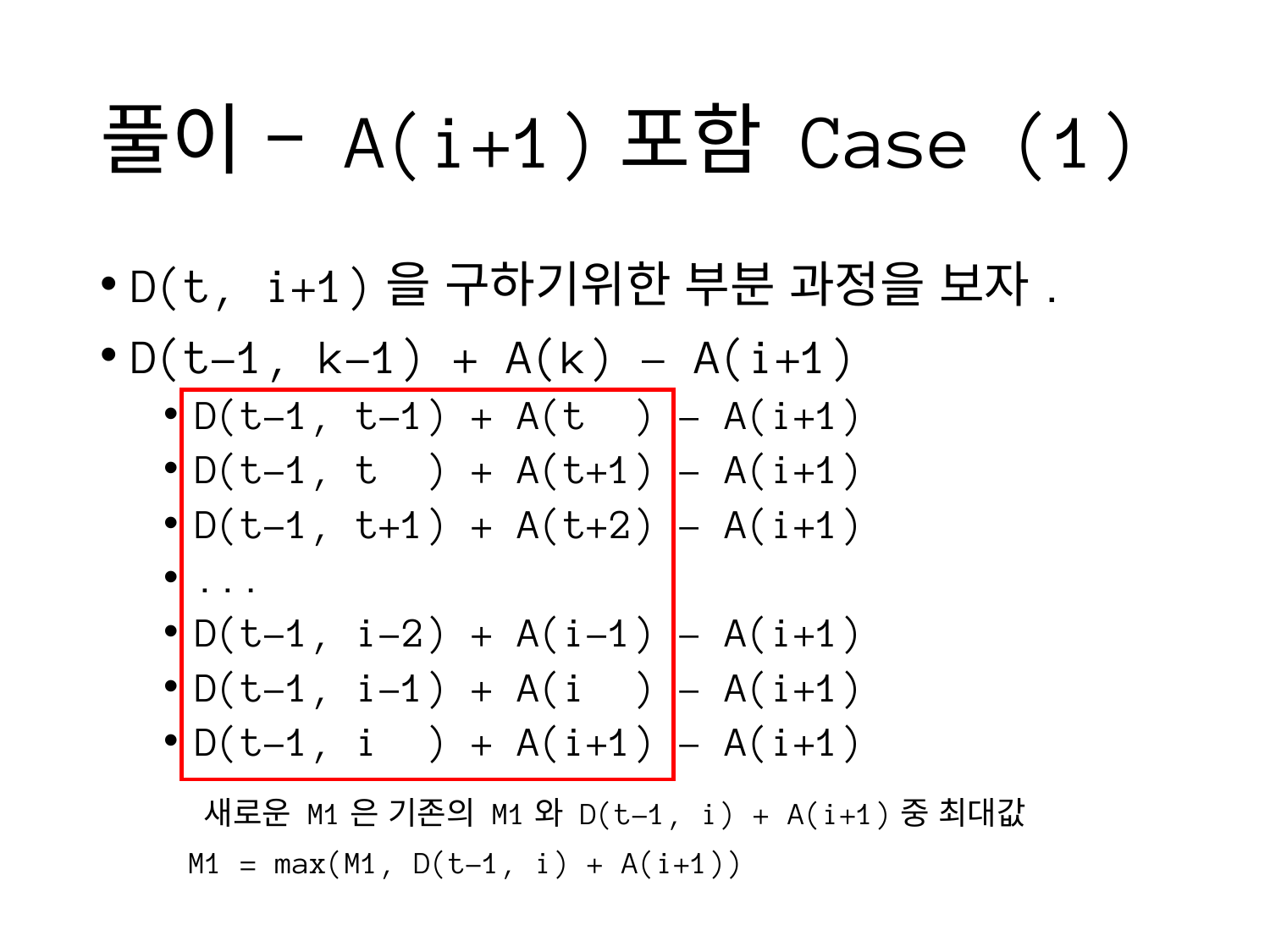

# 풀이 – A(i+1)포함 Case (1)
D(t, i+1)을 구하기위한 부분 과정을 보자.
D(t-1, k-1) + A(k) – A(i+1)
D(t-1, t-1) + A(t  ) – A(i+1)
D(t-1, t  ) + A(t+1) – A(i+1)
D(t-1, t+1) + A(t+2) – A(i+1)
...
D(t-1, i-2) + A(i-1) – A(i+1)
D(t-1, i-1) + A(i  ) – A(i+1)
D(t-1, i  ) + A(i+1) – A(i+1)

새로운 M1은 기존의 M1와 D(t-1, i) + A(i+1)중 최대값
M1 = max(M1, D(t-1, i) + A(i+1))